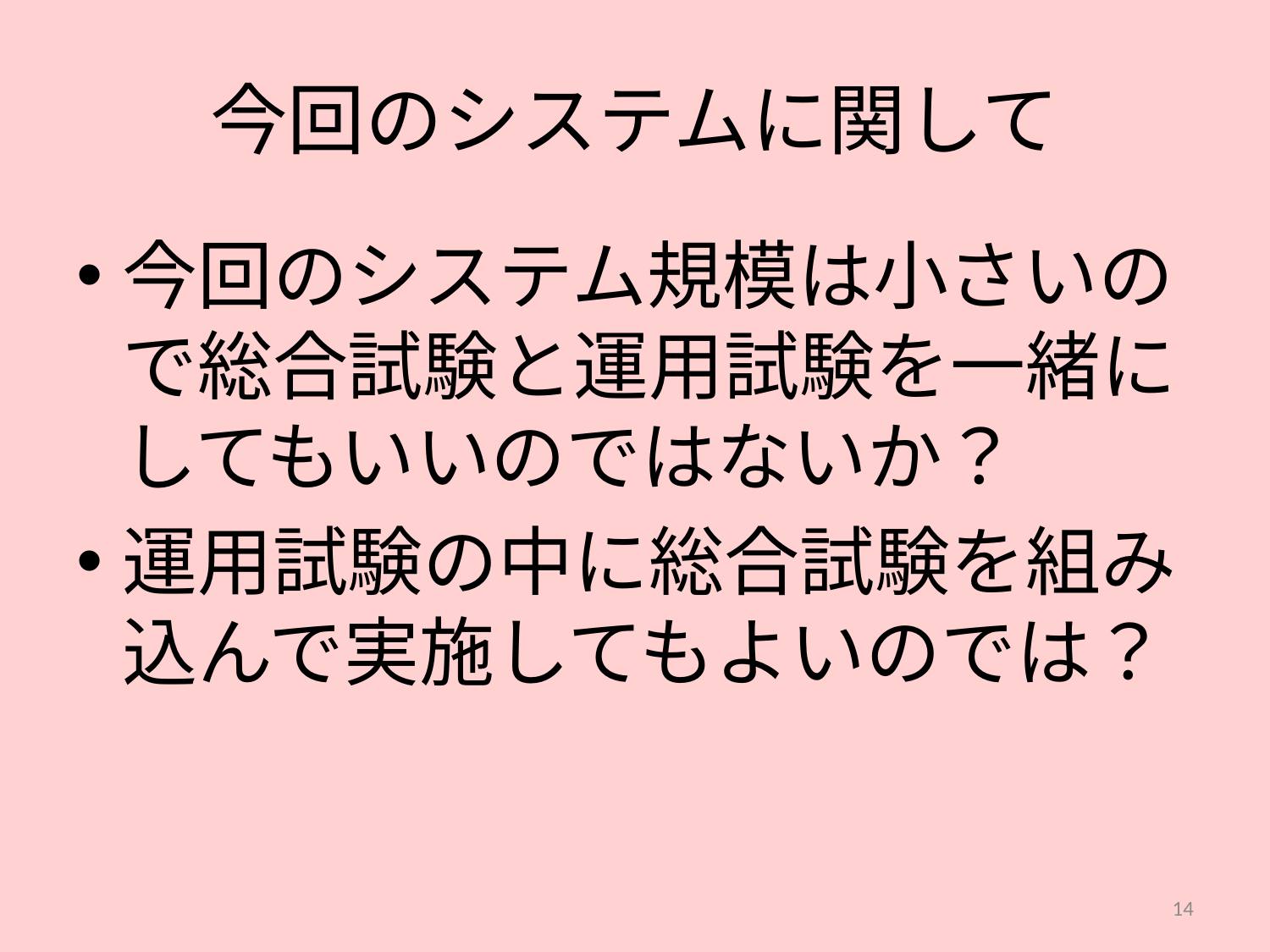

# 今回のシステムに関して
今回のシステム規模は小さいので総合試験と運用試験を一緒にしてもいいのではないか？
運用試験の中に総合試験を組み込んで実施してもよいのでは？
14